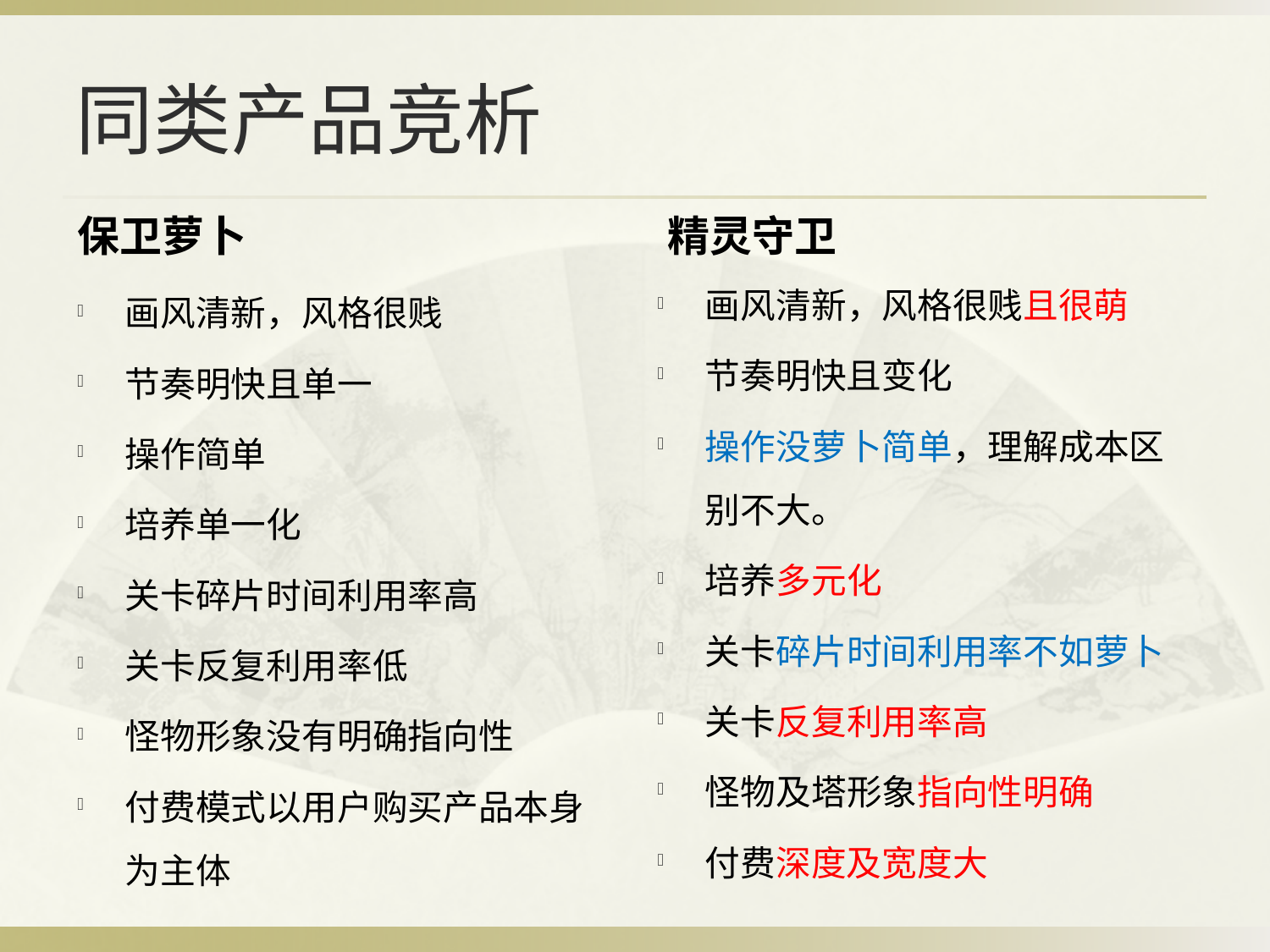

# 同类产品竞析
保卫萝卜
精灵守卫

画风清新，风格很贱且很萌
节奏明快且变化
操作没萝卜简单，理解成本区别不大。
培养多元化
关卡碎片时间利用率不如萝卜
关卡反复利用率高
怪物及塔形象指向性明确
付费深度及宽度大

画风清新，风格很贱
节奏明快且单一
操作简单
培养单一化
关卡碎片时间利用率高
关卡反复利用率低
怪物形象没有明确指向性
付费模式以用户购买产品本身为主体